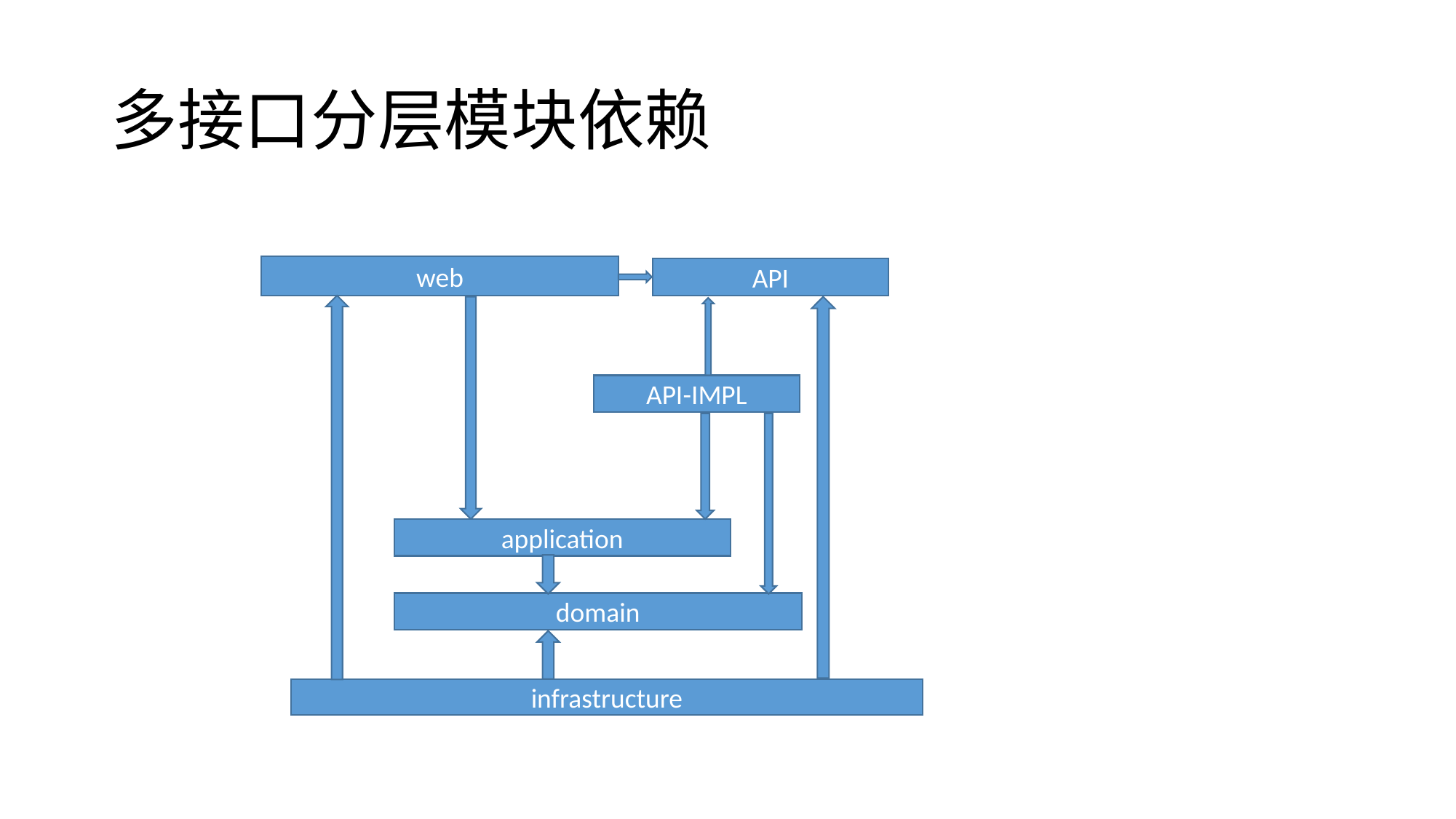

# 多接口分层模块依赖
web
API

API-IMPL

application

domain

infrastructure